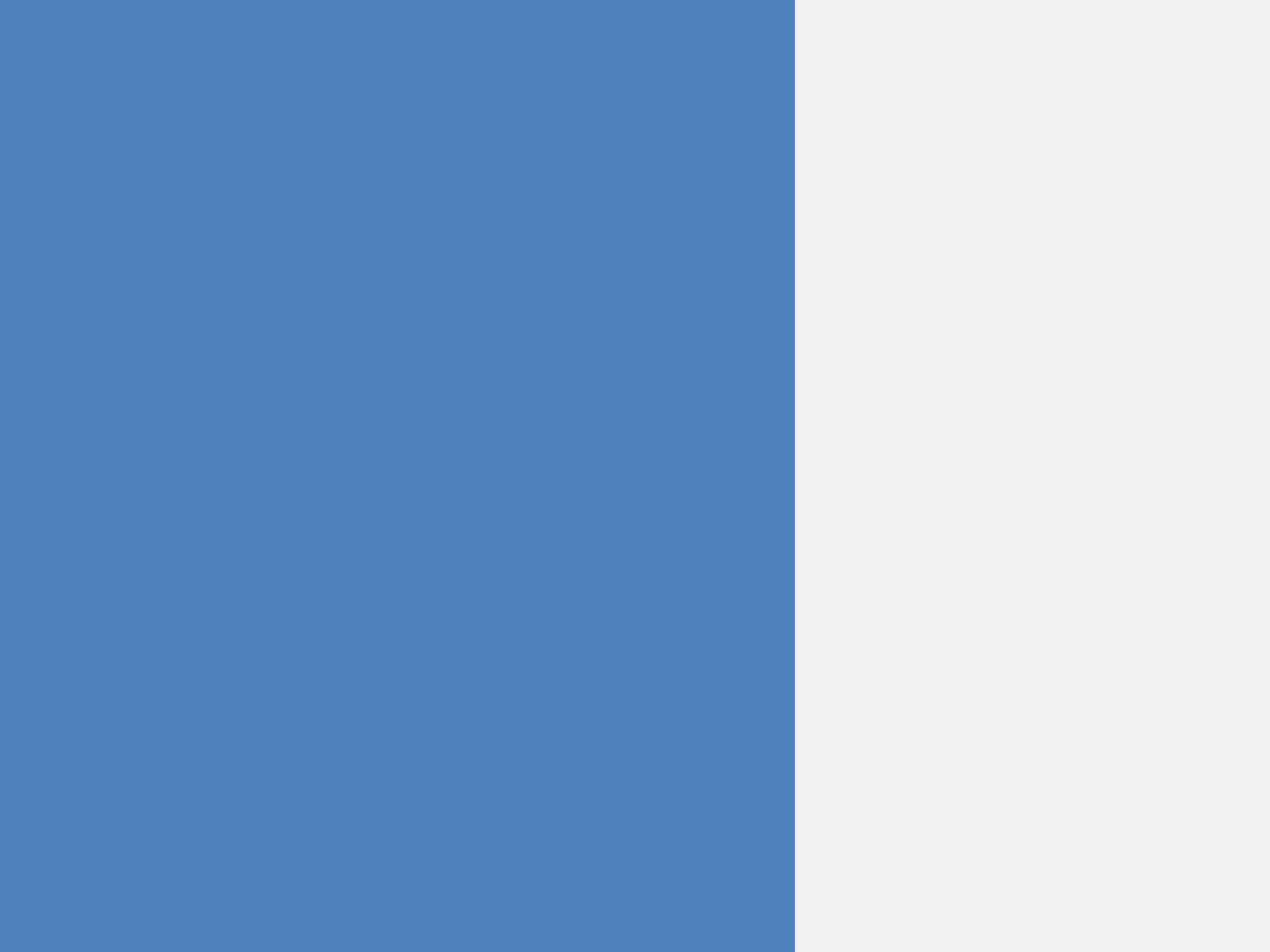

# 목차 1. 클래스와 객체 개념 2. 클래스를 사용하는 이유 3. 클래스 정의하고 사용하기 4. 생성자 5. 클래스 변수 vs 객체변수 6. 상속과 오버라이딩